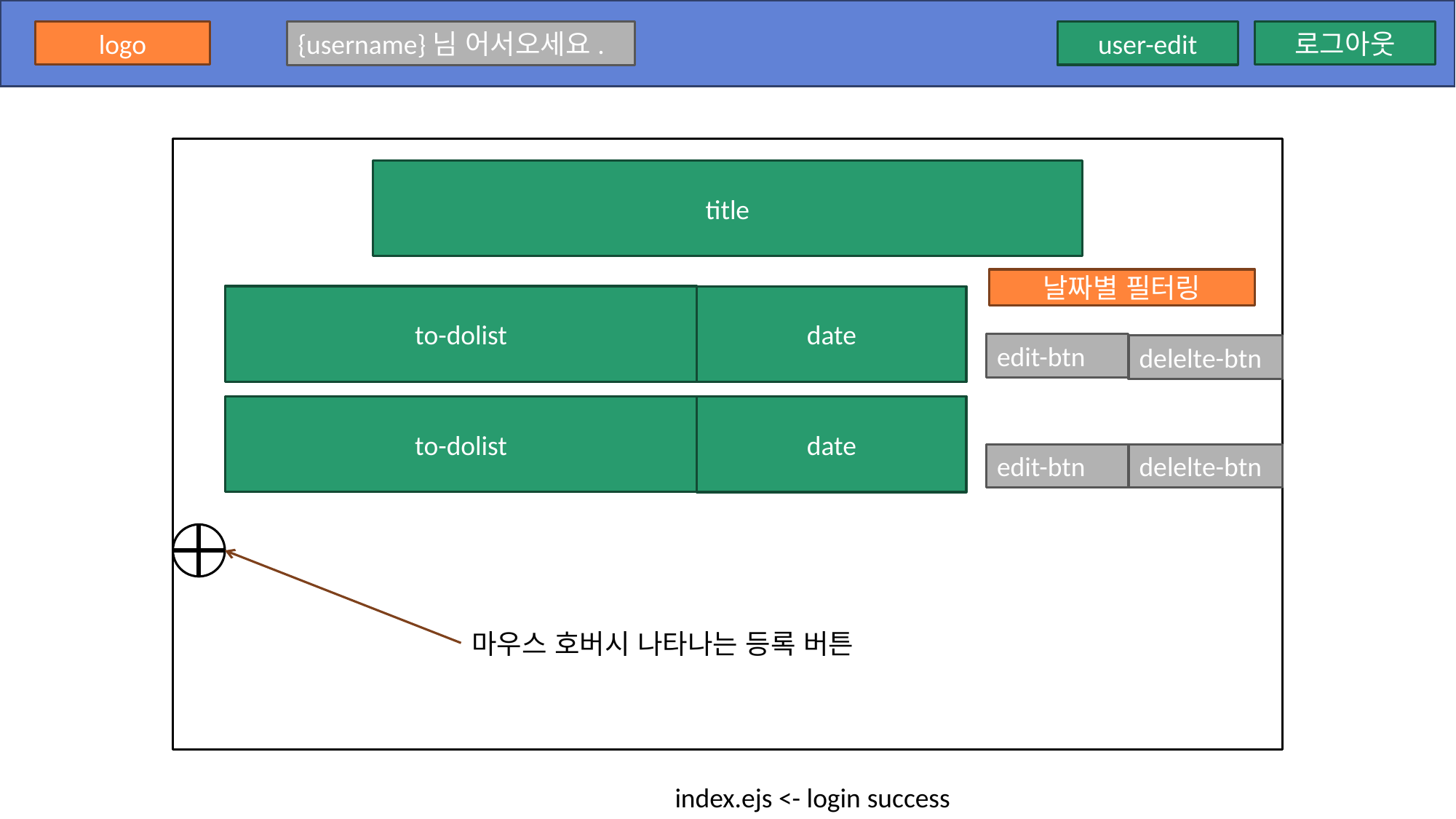

로그아웃
logo
user-edit
{username}님 어서오세요.

title
날짜별 필터링
to-dolist
date
edit-btn
delelte-btn
to-dolist
date
edit-btn
delelte-btn

마우스 호버시 나타나는 등록 버튼
index.ejs <- login success